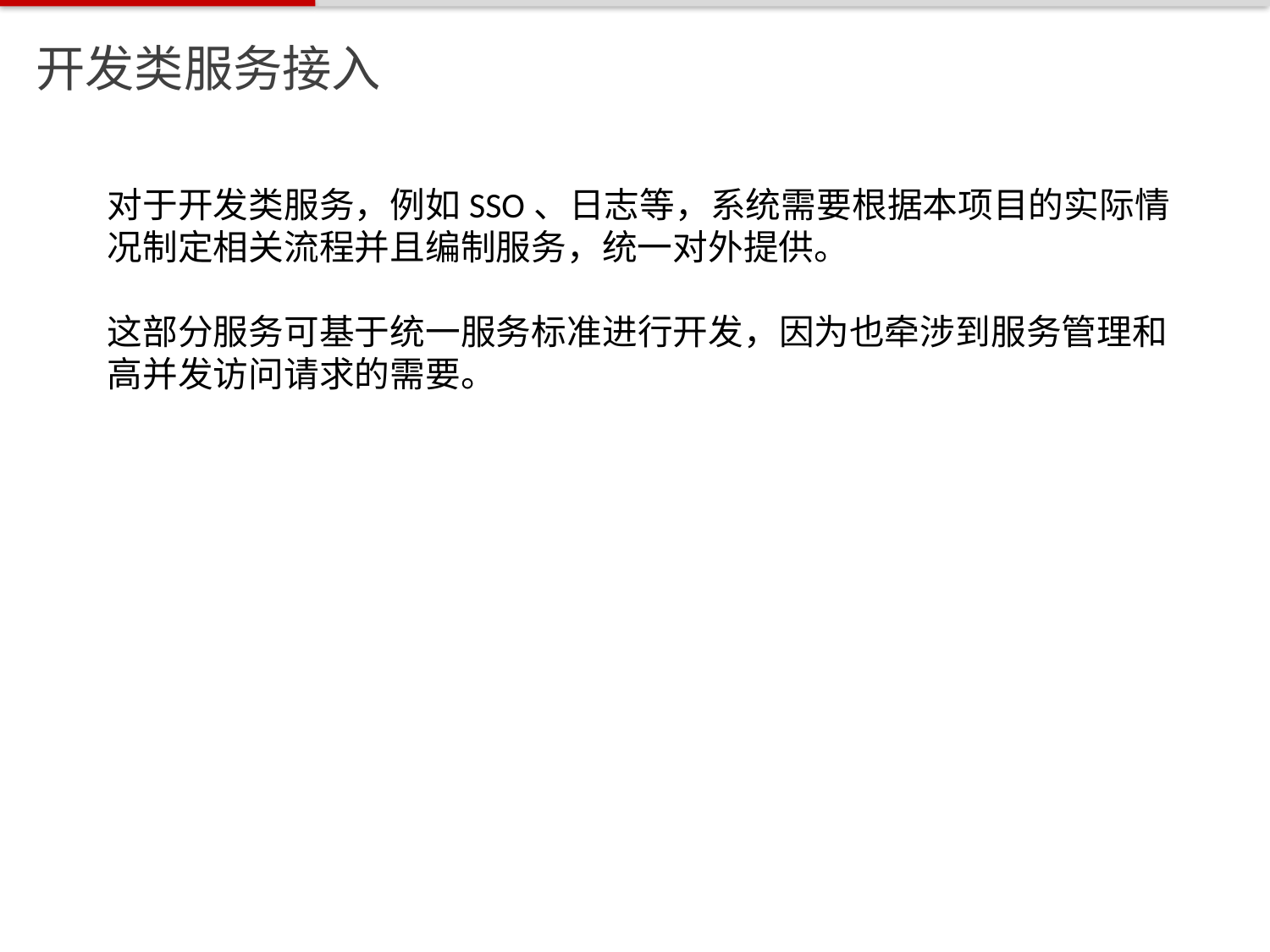

开发类服务接入
对于开发类服务，例如SSO、日志等，系统需要根据本项目的实际情况制定相关流程并且编制服务，统一对外提供。

这部分服务可基于统一服务标准进行开发，因为也牵涉到服务管理和高并发访问请求的需要。